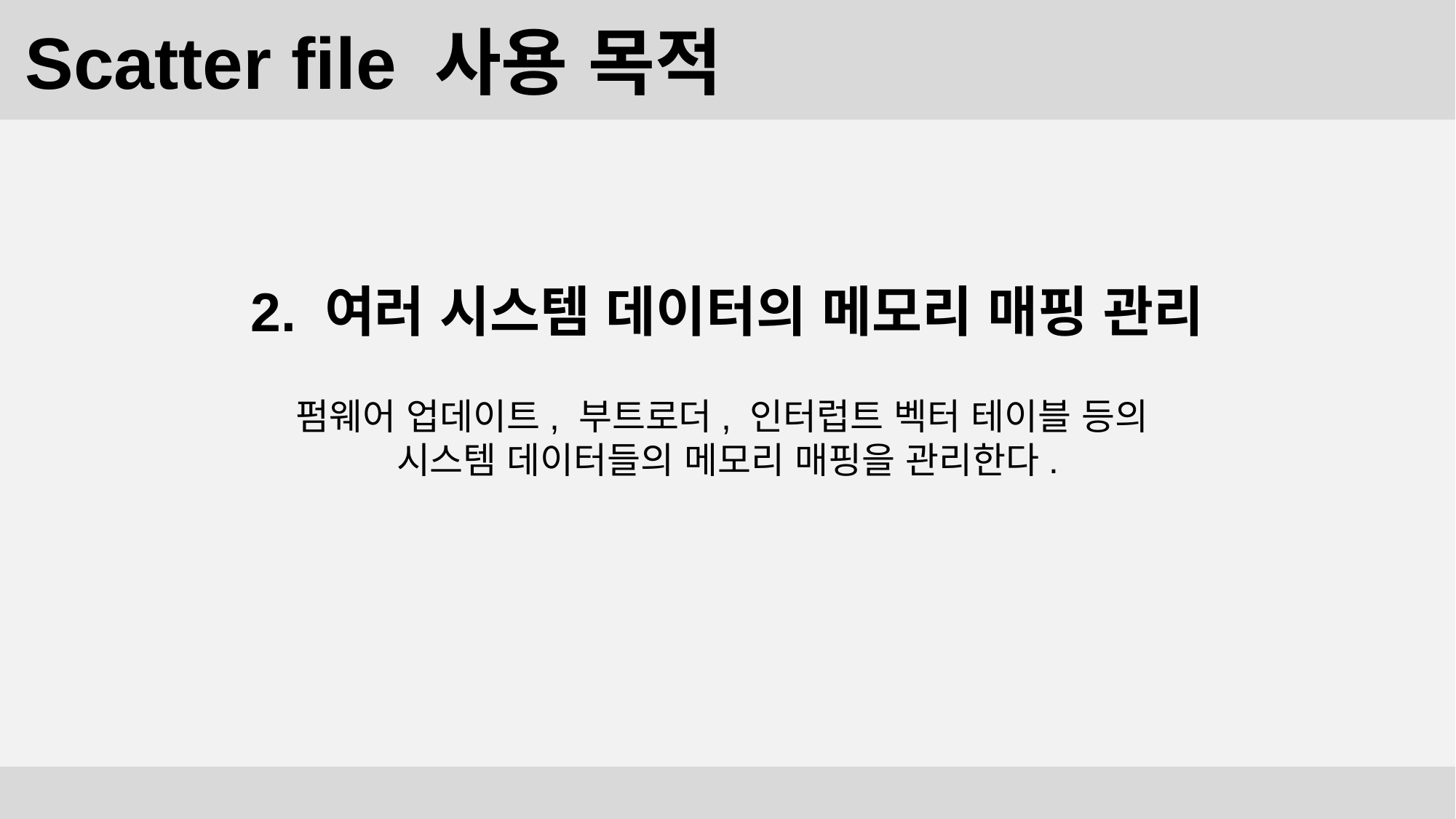

# Scatter file 사용 목적
2. 여러 시스템 데이터의 메모리 매핑 관리

펌웨어 업데이트, 부트로더, 인터럽트 벡터 테이블 등의
시스템 데이터들의 메모리 매핑을 관리한다.